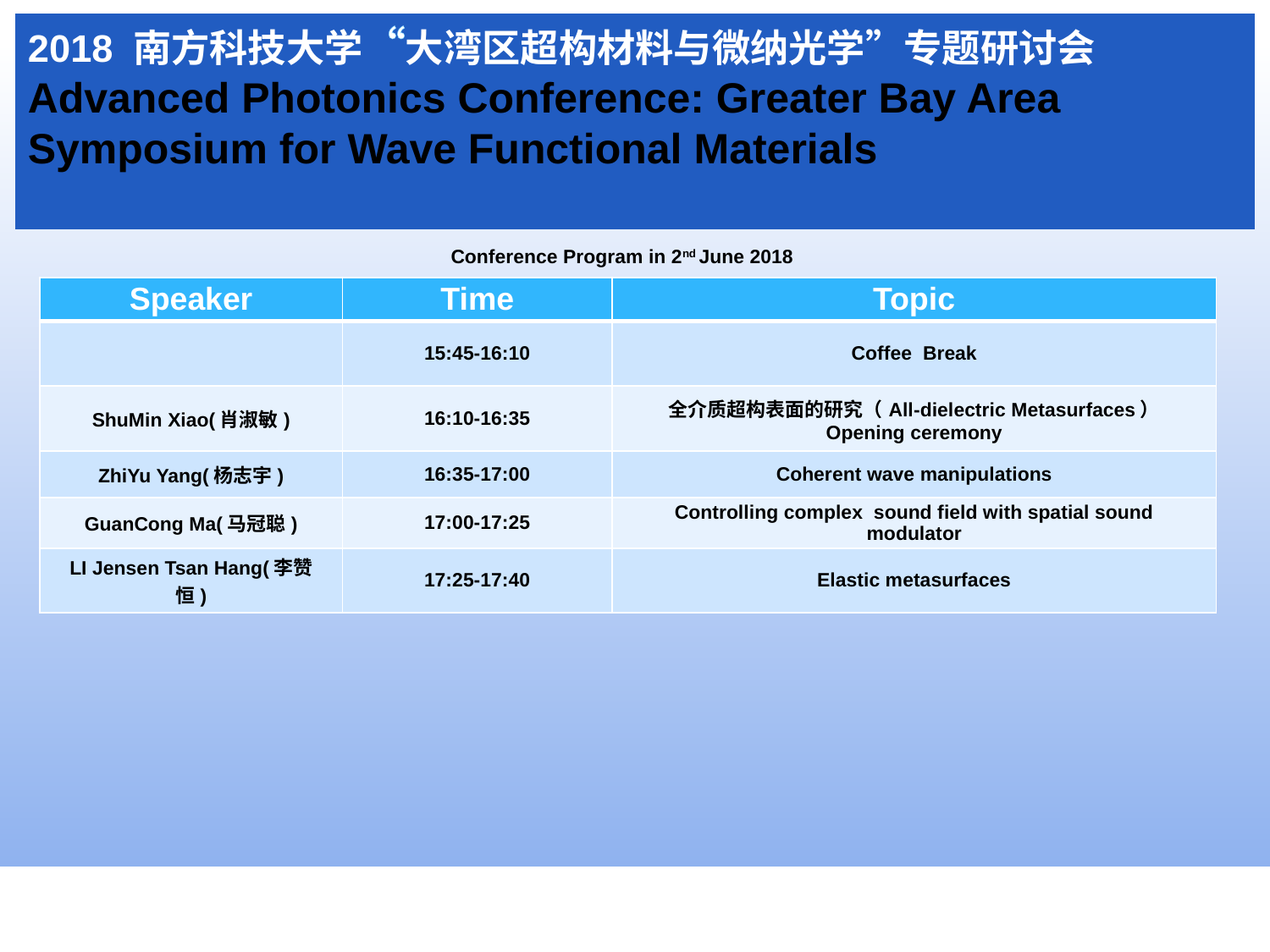

2018 南方科技大学“大湾区超构材料与微纳光学”专题研讨会
Advanced Photonics Conference: Greater Bay Area Symposium for Wave Functional Materials

Conference Program in 2nd June 2018

| Speaker | Time | Topic |
| --- | --- | --- |
|  | 15:45-16:10 | Coffee Break |
| ShuMin Xiao(肖淑敏) | 16:10-16:35 | 全介质超构表面的研究（All-dielectric Metasurfaces） Opening ceremony |
| ZhiYu Yang(杨志宇) | 16:35-17:00 | Coherent wave manipulations |
| GuanCong Ma(马冠聪) | 17:00-17:25 | Controlling complex sound field with spatial sound modulator |
| LI Jensen Tsan Hang(李赞恒) | 17:25-17:40 | Elastic metasurfaces |